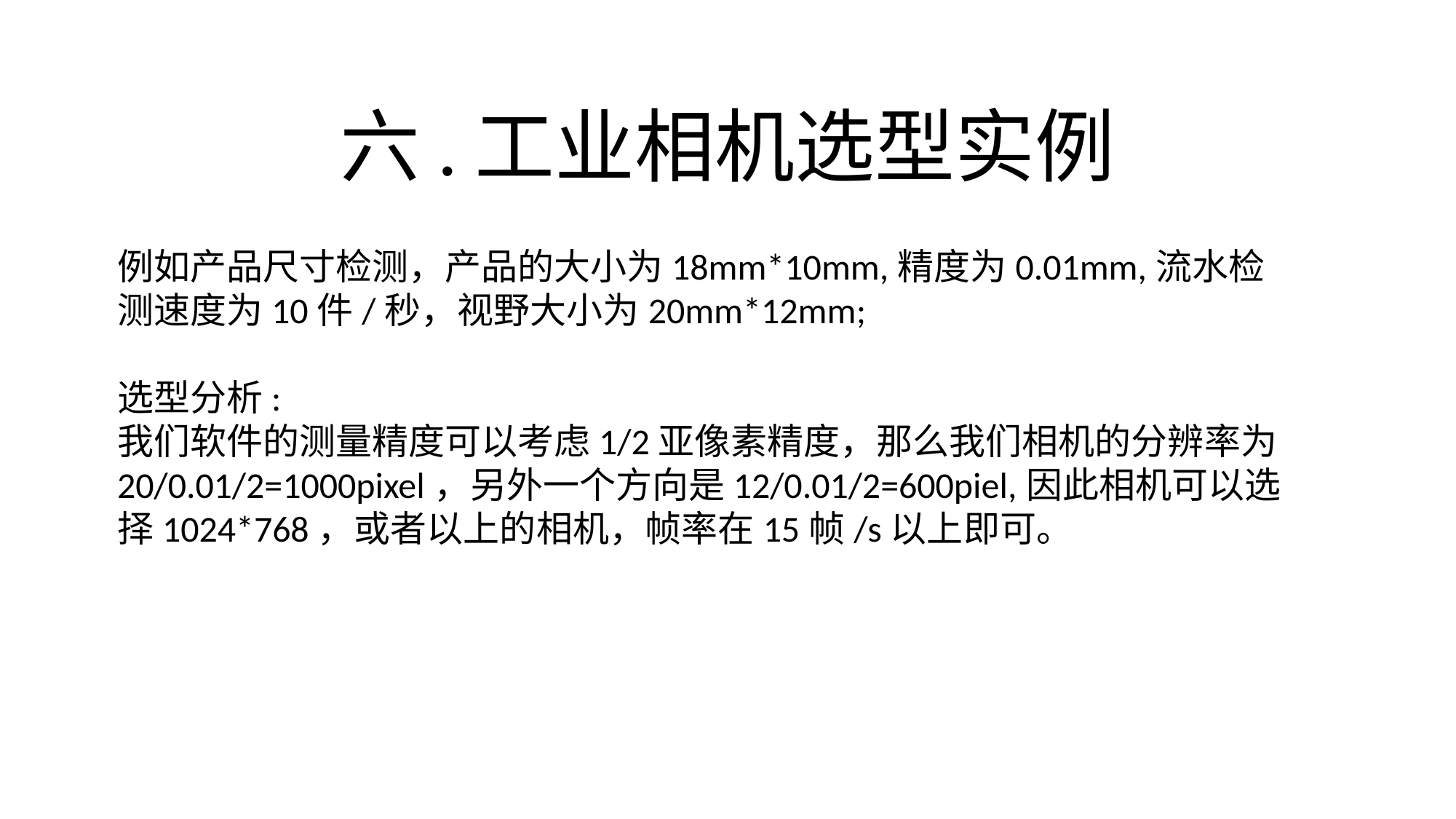

# 六.工业相机选型实例
例如产品尺寸检测，产品的大小为18mm*10mm,精度为0.01mm,流水检测速度为10件/秒，视野大小为20mm*12mm;

选型分析:
我们软件的测量精度可以考虑1/2亚像素精度，那么我们相机的分辨率为20/0.01/2=1000pixel，另外一个方向是12/0.01/2=600piel,因此相机可以选择1024*768，或者以上的相机，帧率在15帧/s以上即可。